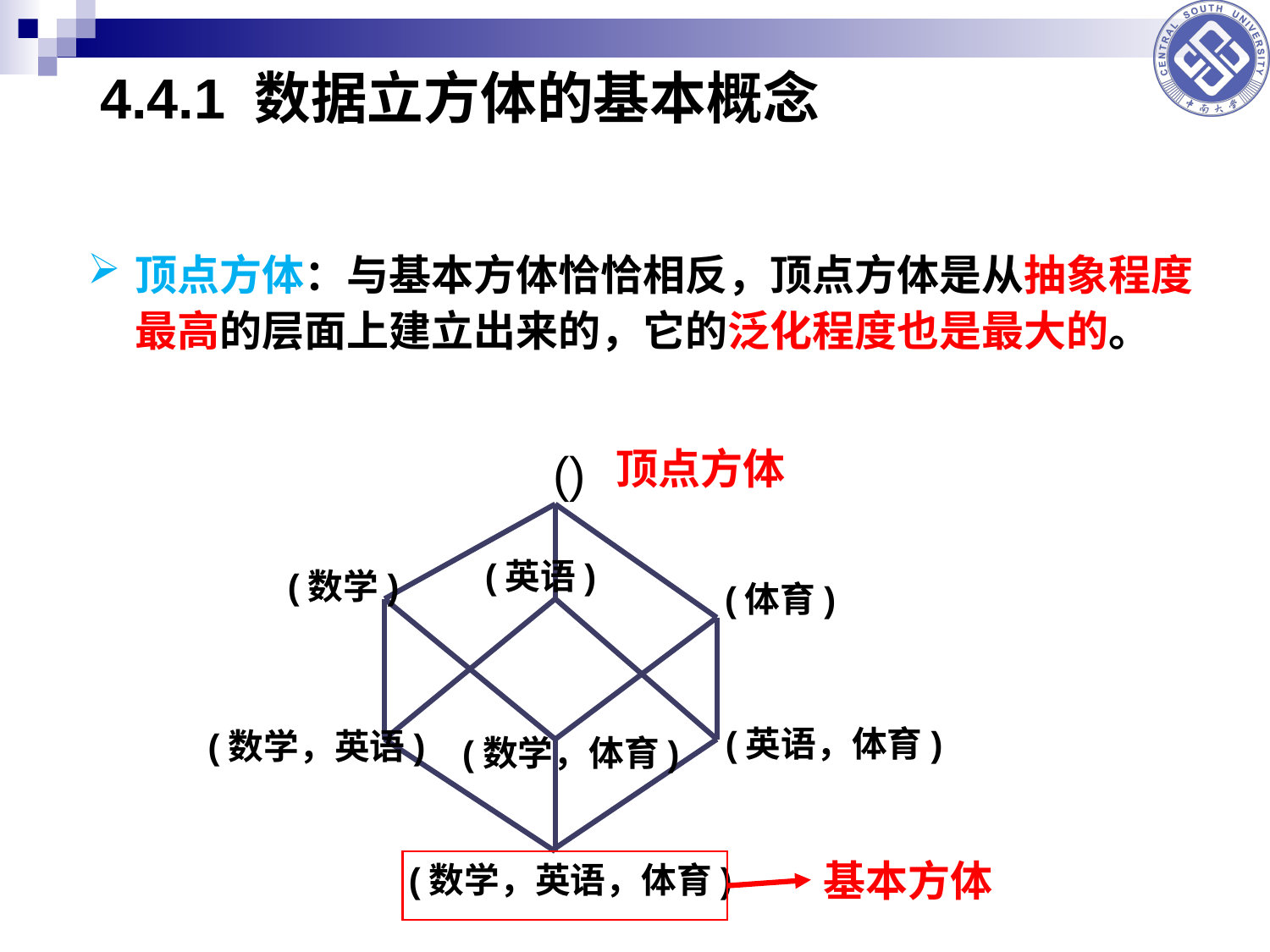

4.4.1 数据立方体的基本概念
顶点方体：与基本方体恰恰相反，顶点方体是从抽象程度最高的层面上建立出来的，它的泛化程度也是最大的。
顶点方体
()
(英语)
(数学)
(体育)
(英语，体育)
(数学，英语)
(数学，体育)
(数学，英语，体育)
基本方体